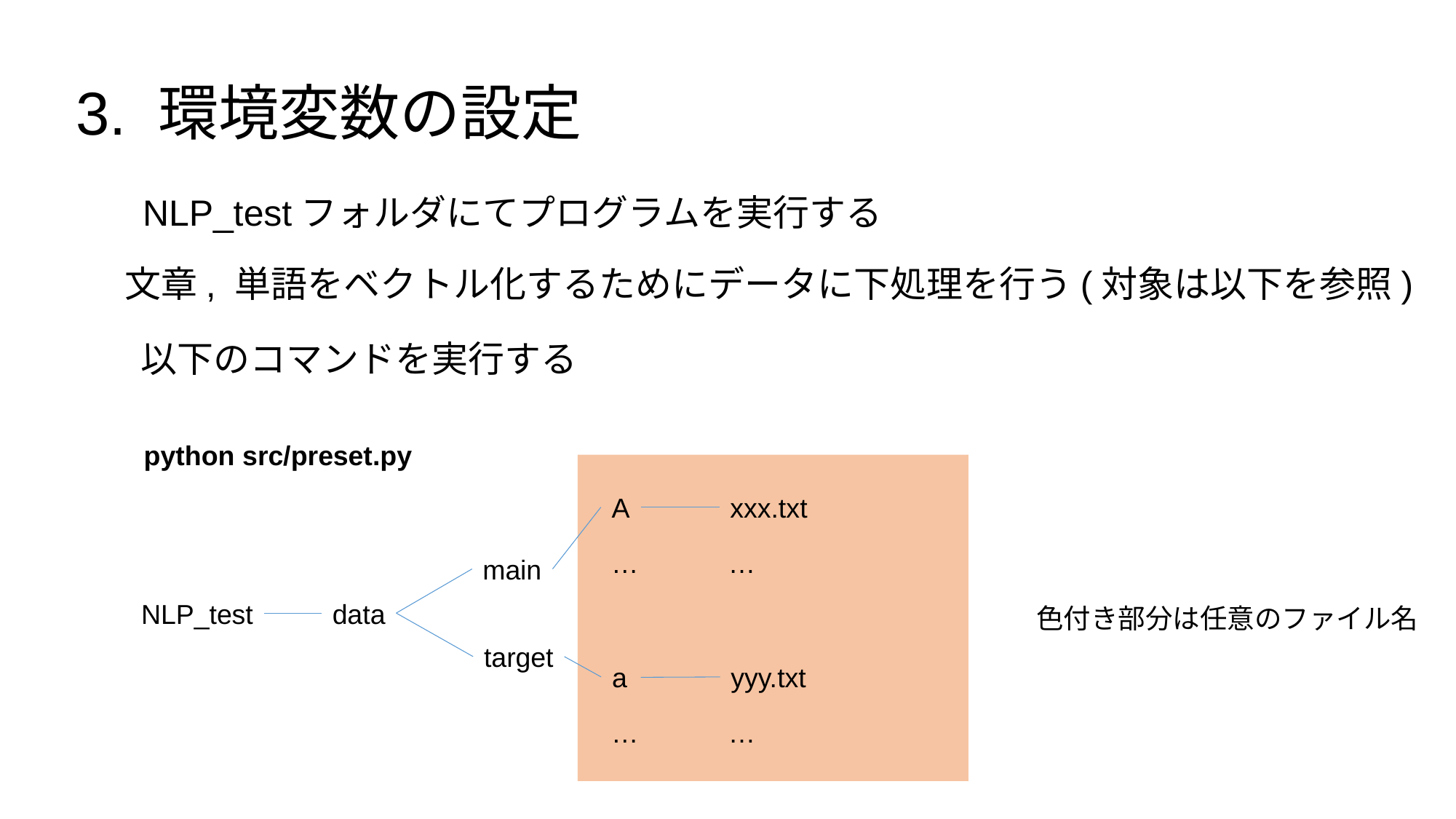

3. 環境変数の設定
NLP_testフォルダにてプログラムを実行する
文章, 単語をベクトル化するためにデータに下処理を行う(対象は以下を参照)
以下のコマンドを実行する
python src/preset.py

A
xxx.txt
…
…
main
NLP_test
data
色付き部分は任意のファイル名
target
a
yyy.txt
…
…